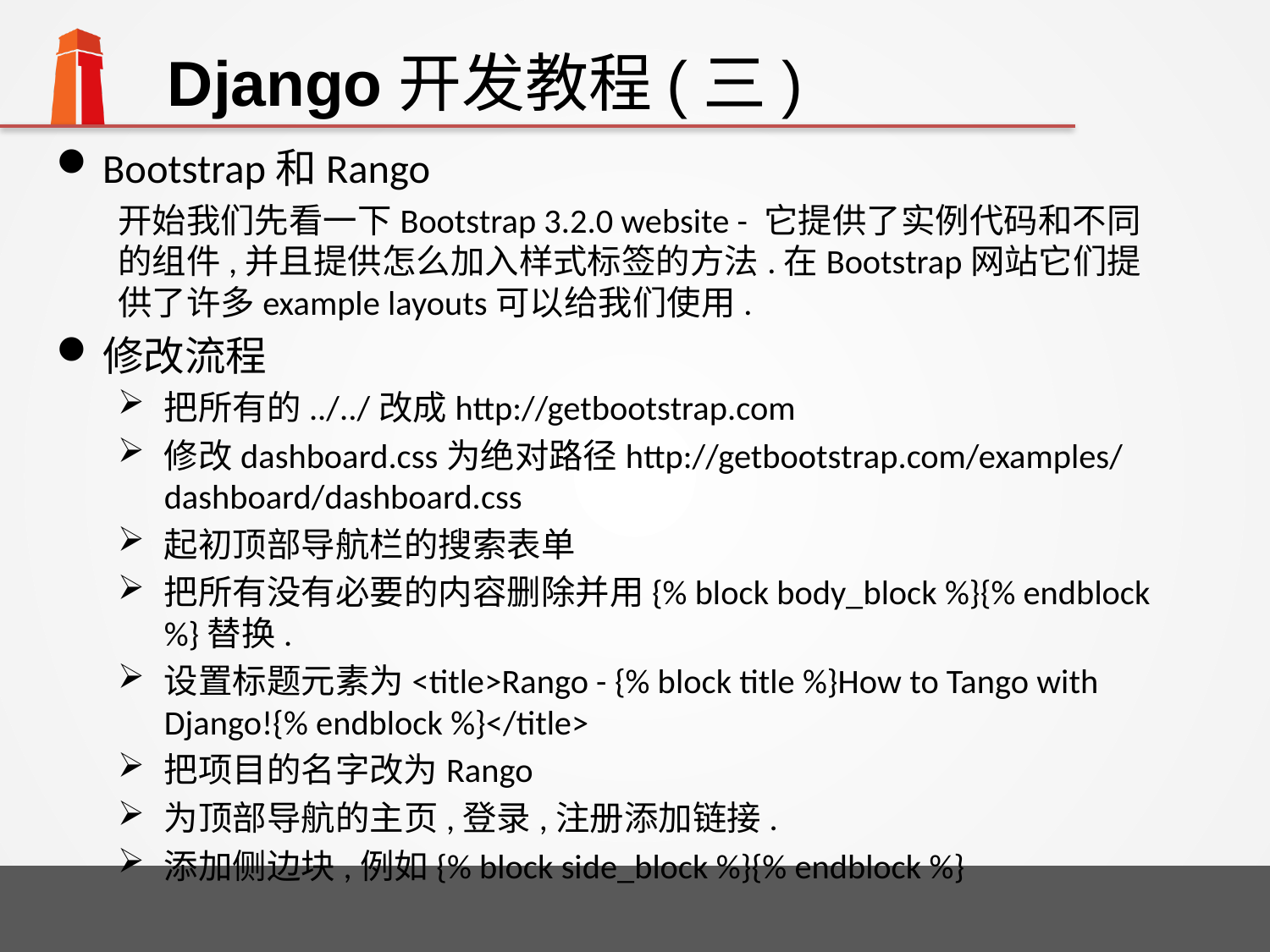

# Django开发教程(三)
Bootstrap和Rango
开始我们先看一下Bootstrap 3.2.0 website - 它提供了实例代码和不同的组件,并且提供怎么加入样式标签的方法.在Bootstrap网站它们提供了许多example layouts可以给我们使用.
修改流程
把所有的../../改成http://getbootstrap.com
修改dashboard.css为绝对路径http://getbootstrap.com/examples/dashboard/dashboard.css
起初顶部导航栏的搜索表单
把所有没有必要的内容删除并用{% block body_block %}{% endblock %}替换.
设置标题元素为<title>Rango - {% block title %}How to Tango with Django!{% endblock %}</title>
把项目的名字改为Rango
为顶部导航的主页,登录,注册添加链接.
添加侧边块,例如{% block side_block %}{% endblock %}